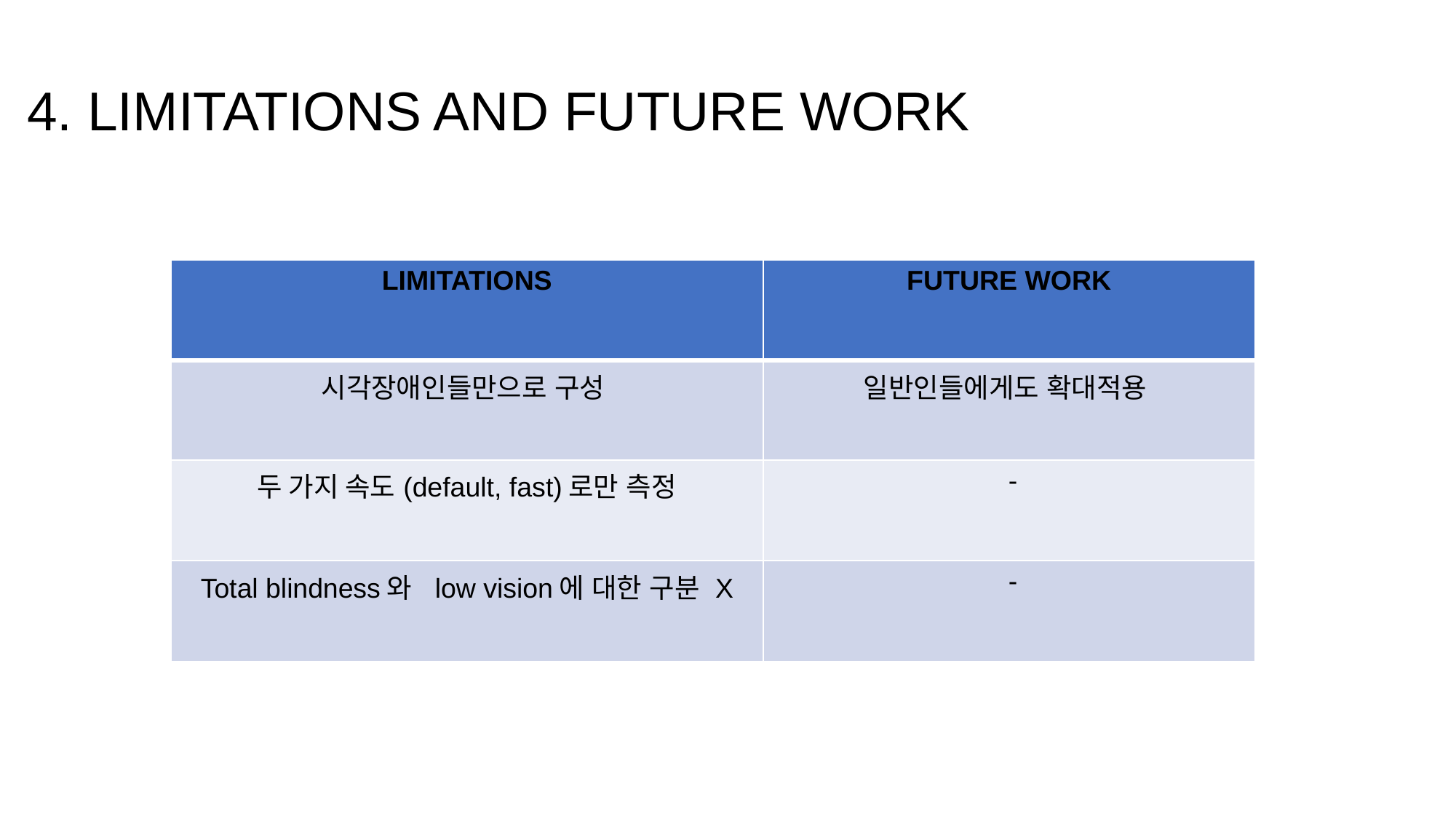

# 4. LIMITATIONS AND FUTURE WORK

| LIMITATIONS | FUTURE WORK |
| --- | --- |
| 시각장애인들만으로 구성 | 일반인들에게도 확대적용 |
| 두 가지 속도(default, fast)로만 측정 | - |
| Total blindness와 low vision에 대한 구분 X | - |